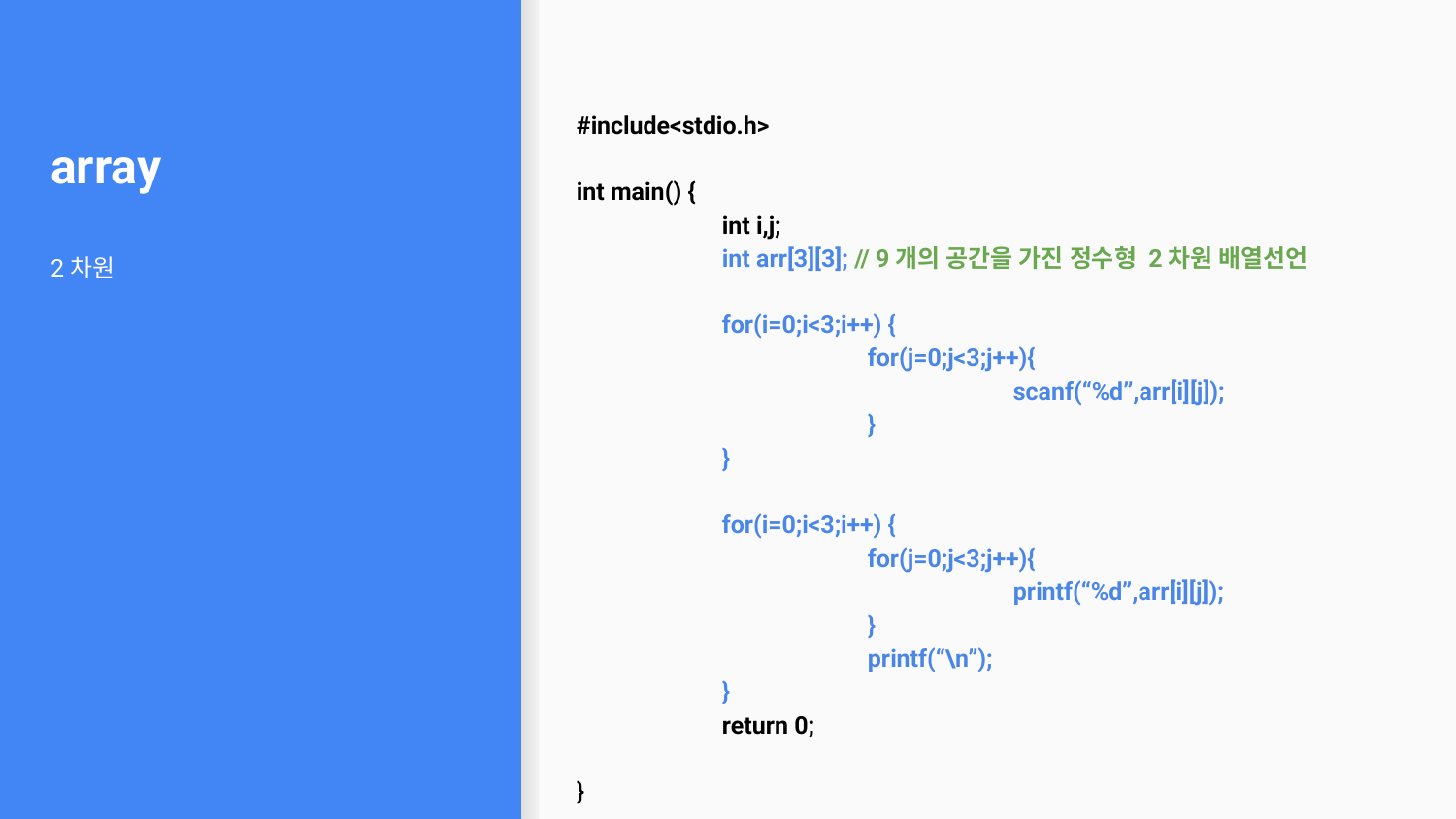

# array
#include<stdio.h>
int main() {
	int i,j;
	int arr[3][3]; // 9개의 공간을 가진 정수형 2차원 배열선언
	for(i=0;i<3;i++) {
		for(j=0;j<3;j++){
			scanf(“%d”,arr[i][j]);
		}
	}
	for(i=0;i<3;i++) {
		for(j=0;j<3;j++){
			printf(“%d”,arr[i][j]);
		}
		printf(“\n”);
	}
	return 0;
}

2차원